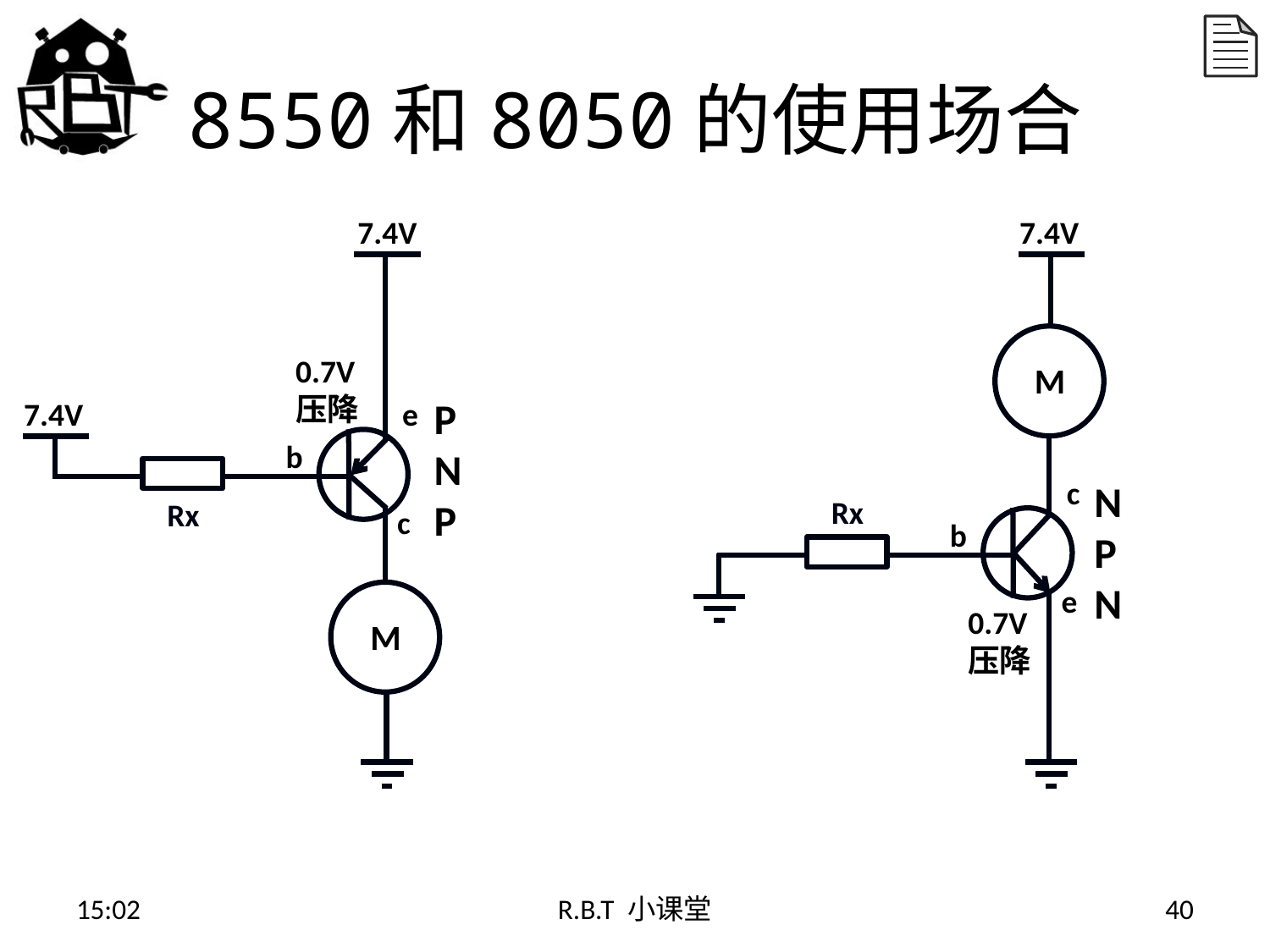

# 8550和8050的使用场合
7.4V
7.4V

M
0.7V
压降
P
N
P
7.4V
e

b

c
N
P
N
Rx
Rx
c

b

e

M
0.7V
压降
15:02
R.B.T 小课堂
40